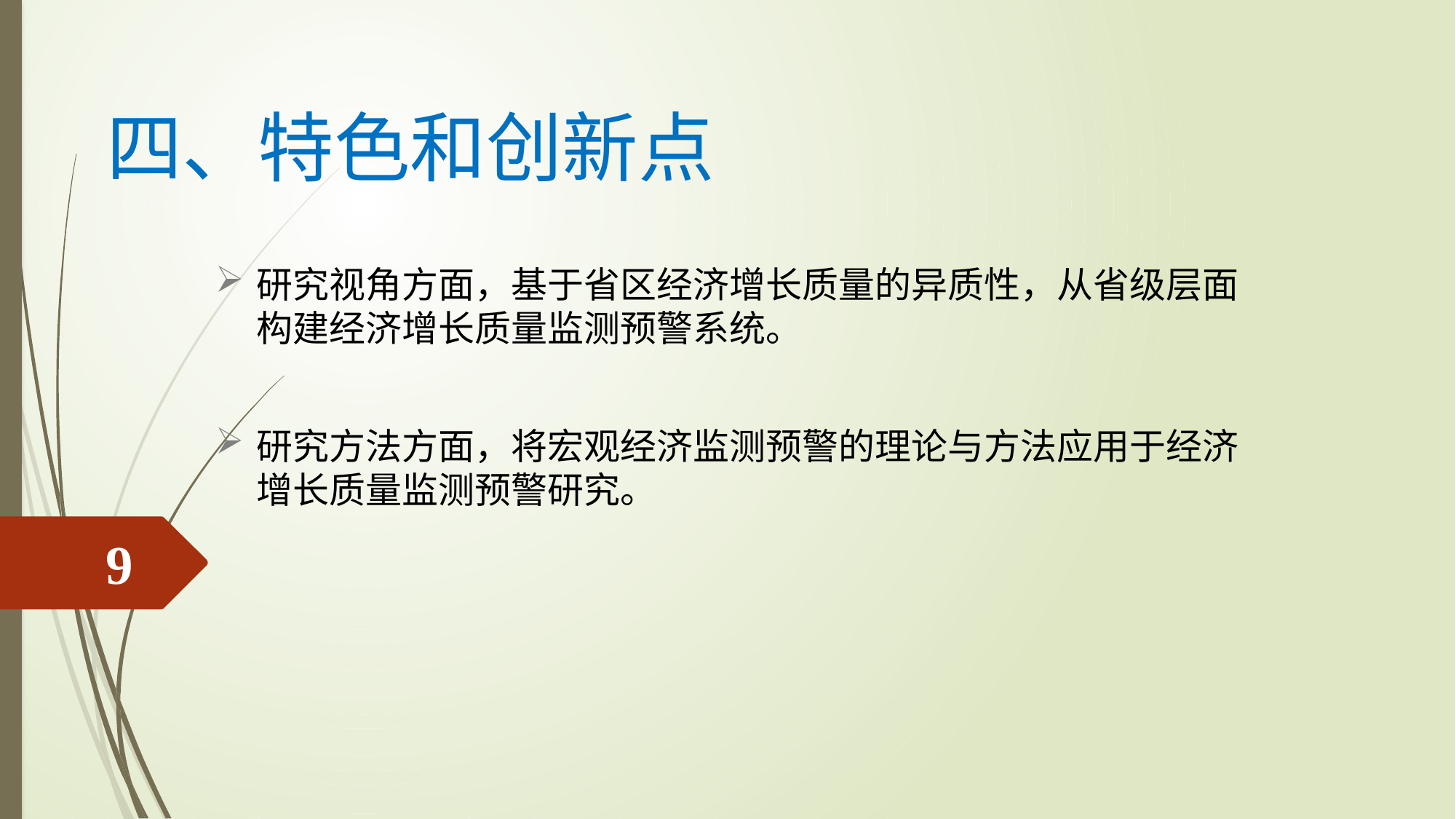

# 四、特色和创新点
研究视角方面，基于省区经济增长质量的异质性，从省级层面构建经济增长质量监测预警系统。

研究方法方面，将宏观经济监测预警的理论与方法应用于经济增长质量监测预警研究。
9